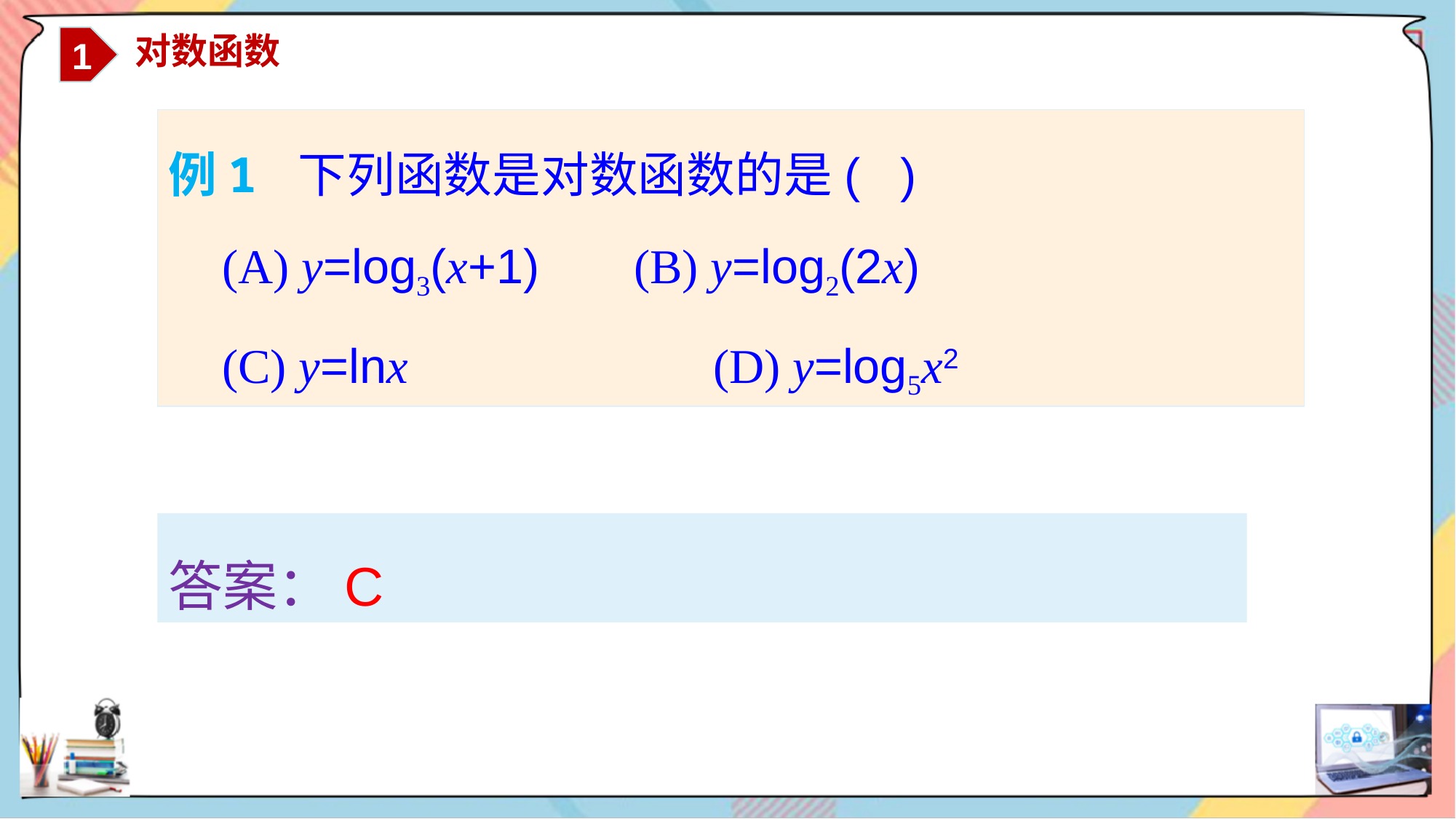

1
 对数函数
例1 下列函数是对数函数的是(   )
    (A) y=log3(x+1)       (B) y=log2(2x)
    (C) y=lnx                         (D) y=log5x2
答案：C